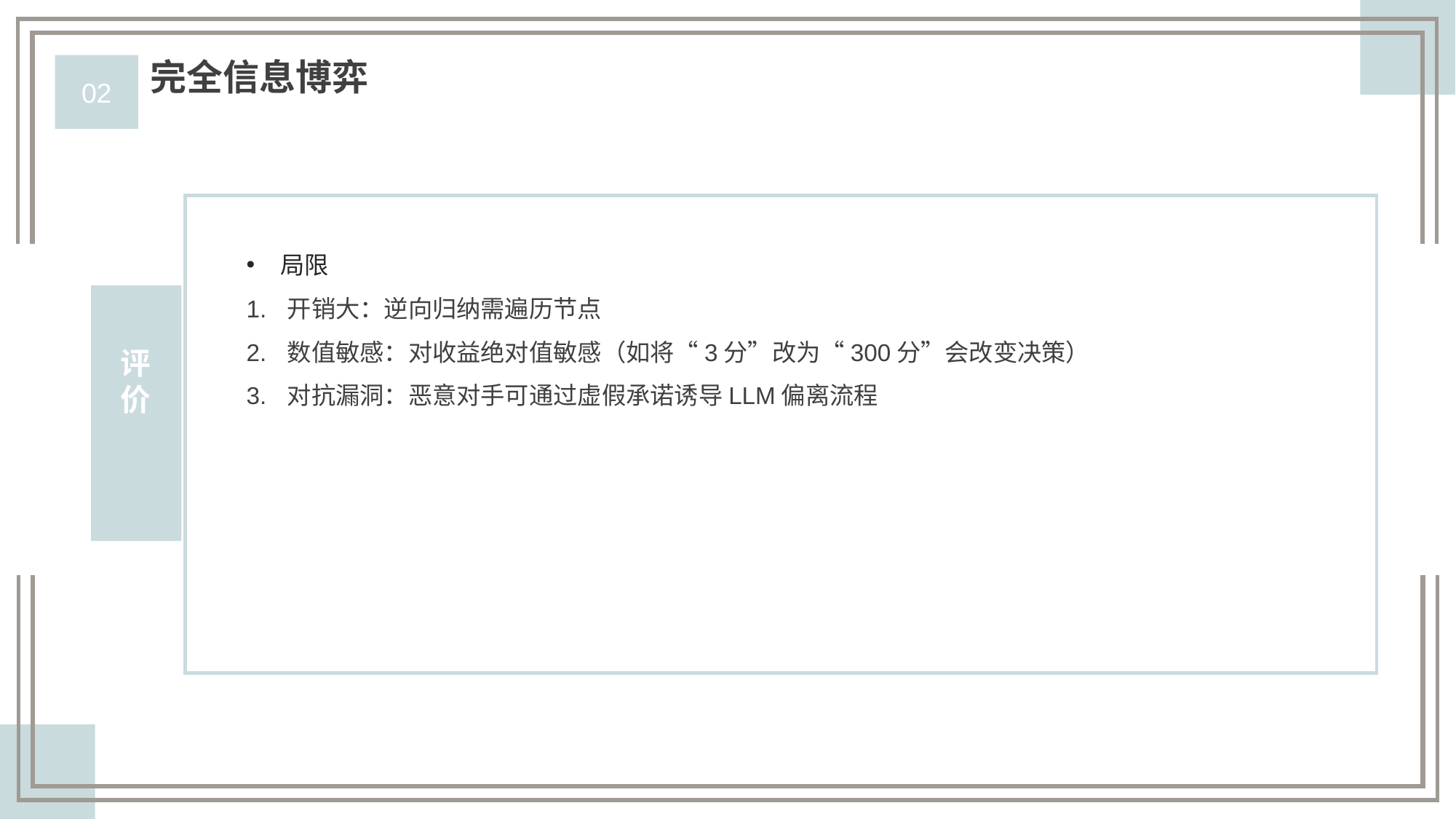

完全信息博弈
02

局限
开销大：逆向归纳需遍历节点
数值敏感：对收益绝对值敏感（如将“3分”改为“300分”会改变决策）
对抗漏洞：恶意对手可通过虚假承诺诱导LLM偏离流程

评价